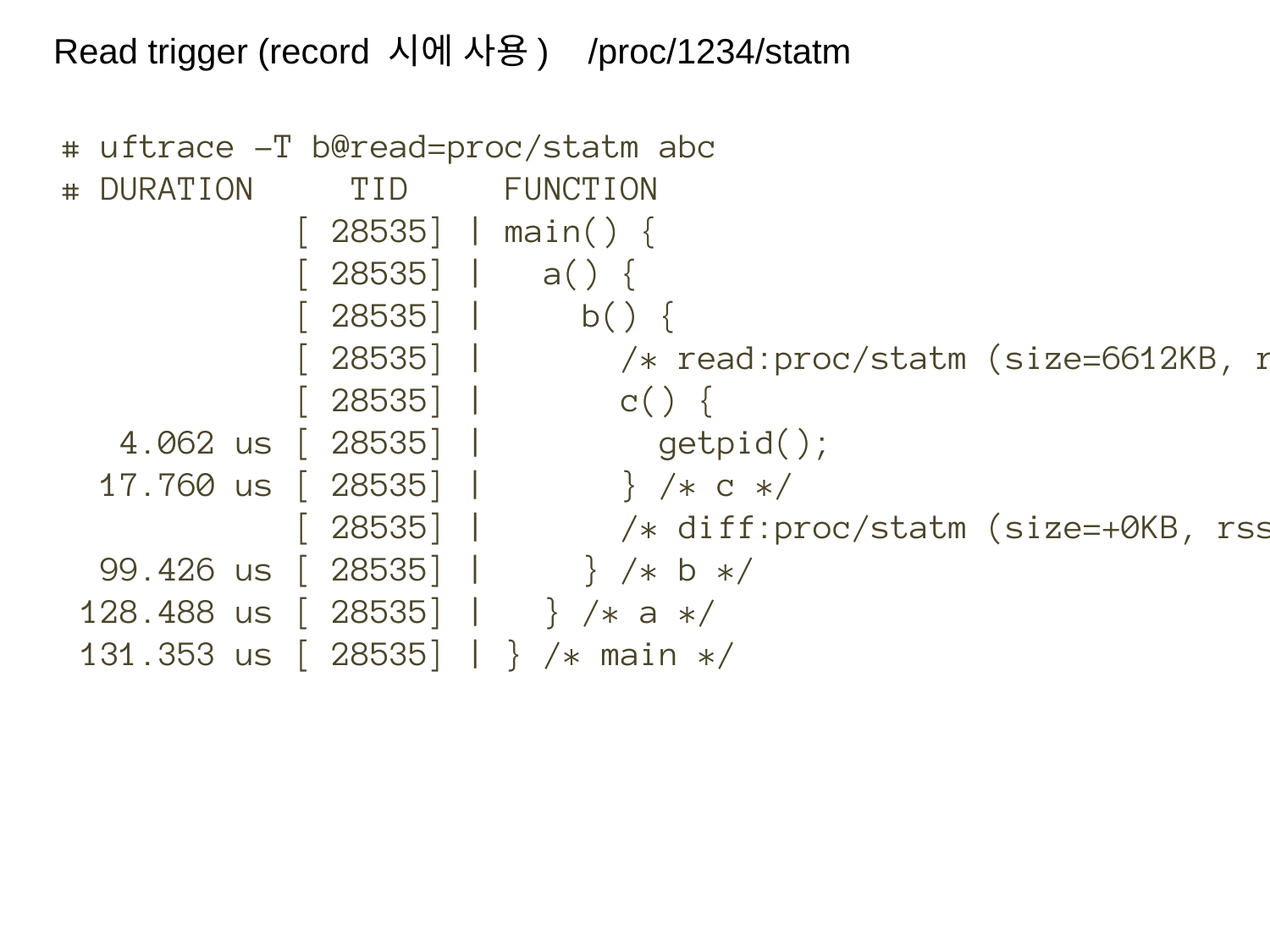

Read trigger (record 시에 사용)    /proc/1234/statm
# uftrace -T b@read=proc/statm abc
# DURATION     TID     FUNCTION
            [ 28535] | main() {
            [ 28535] |   a() {
            [ 28535] |     b() {
            [ 28535] |       /* read:proc/statm (size=6612KB, rss=2980KB, shared=2112KB) */
            [ 28535] |       c() {
   4.062 us [ 28535] |         getpid();
  17.760 us [ 28535] |       } /* c */
            [ 28535] |       /* diff:proc/statm (size=+0KB, rss=+0KB, shared=+0KB) */
  99.426 us [ 28535] |     } /* b */
 128.488 us [ 28535] |   } /* a */
 131.353 us [ 28535] | } /* main */